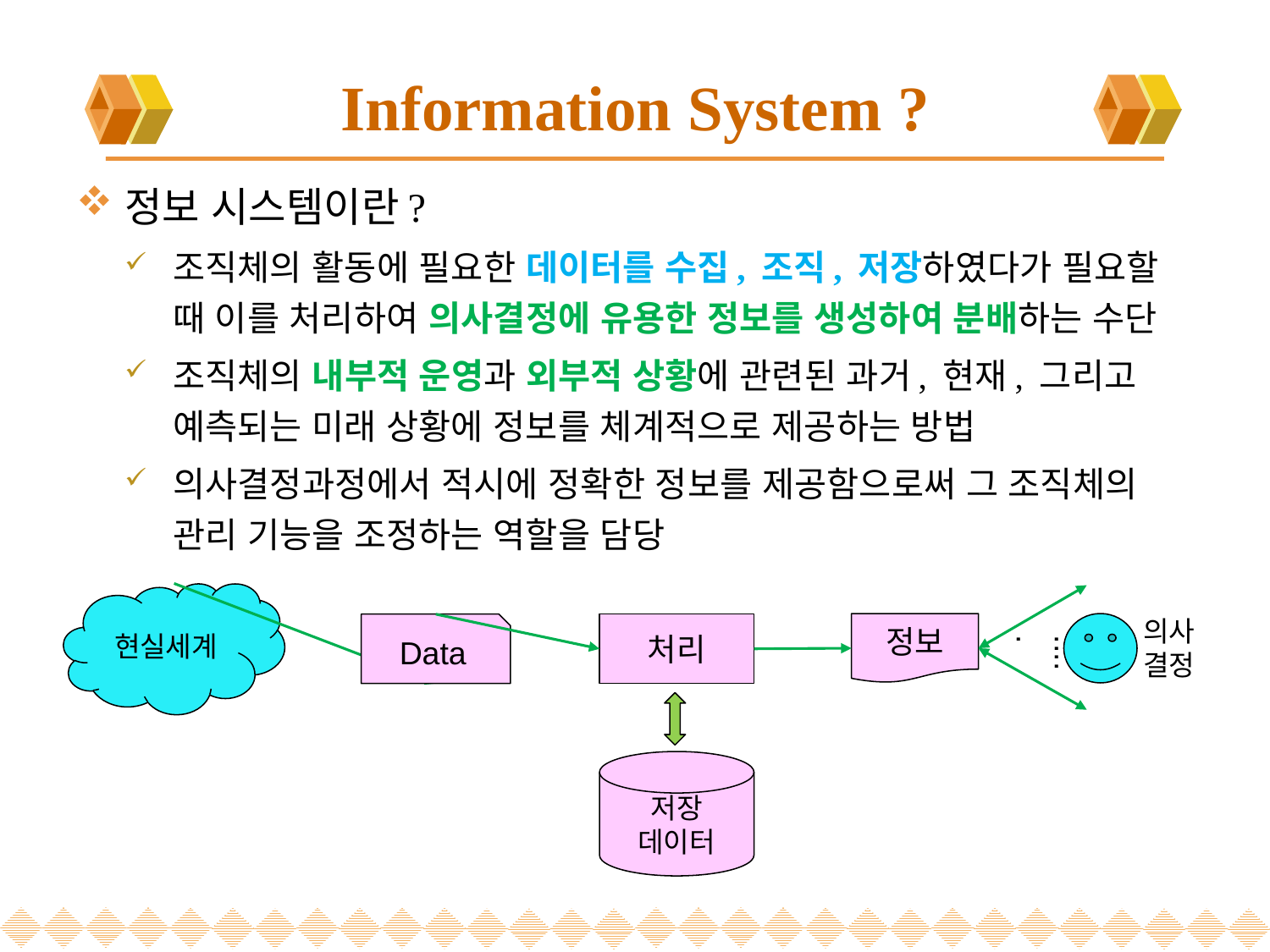

# Information System ?
정보 시스템이란?
조직체의 활동에 필요한 데이터를 수집, 조직, 저장하였다가 필요할 때 이를 처리하여 의사결정에 유용한 정보를 생성하여 분배하는 수단
조직체의 내부적 운영과 외부적 상황에 관련된 과거, 현재, 그리고 예측되는 미래 상황에 정보를 체계적으로 제공하는 방법
의사결정과정에서 적시에 정확한 정보를 제공함으로써 그 조직체의 관리 기능을 조정하는 역할을 담당
현실세계
의사결정

정보
Data
처리
.....

저장
데이터